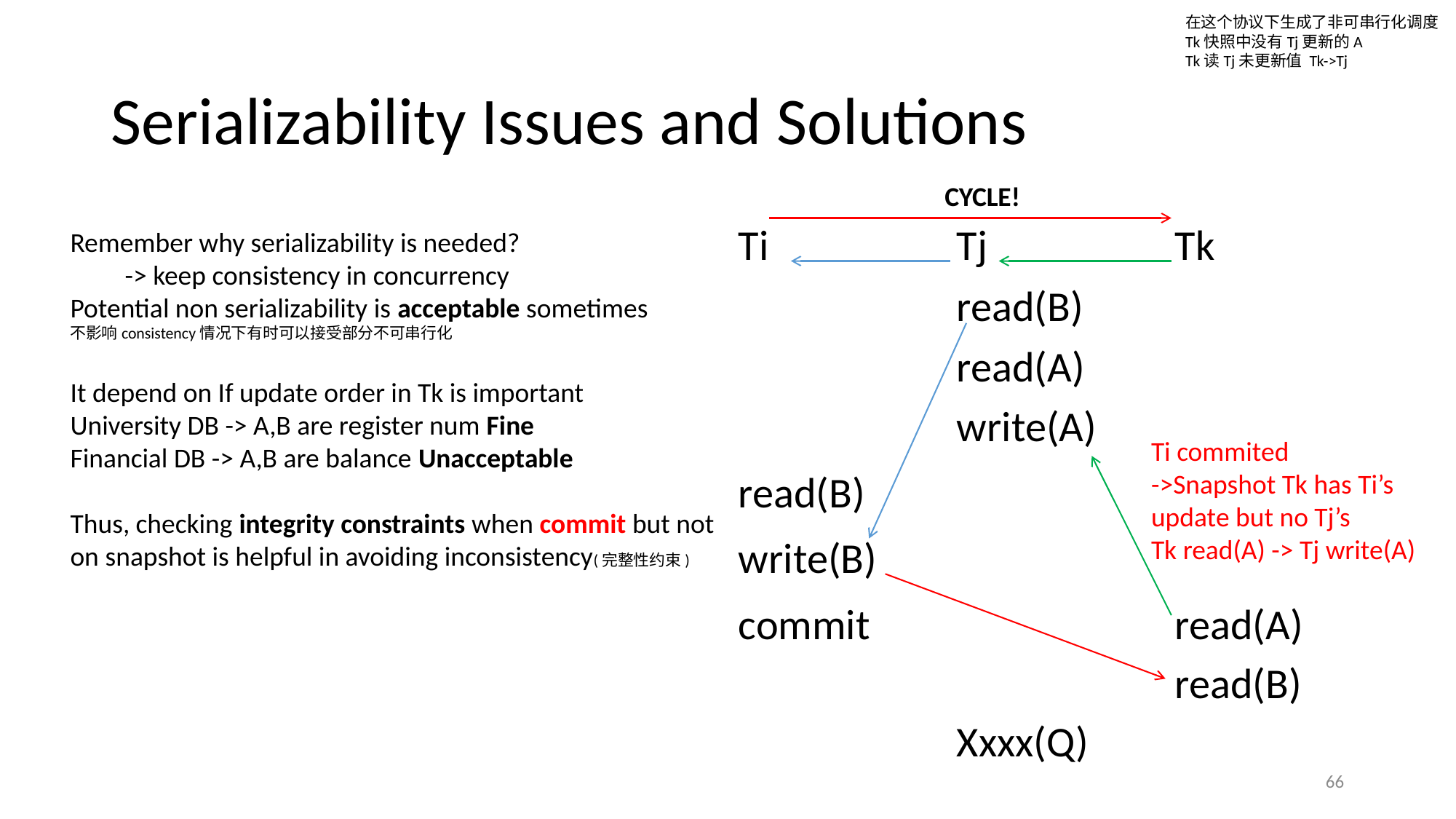

在这个协议下生成了非可串行化调度
Tk快照中没有Tj更新的A
Tk读Tj未更新值 Tk->Tj
# Serializability Issues and Solutions
CYCLE!
Ti		Tj		Tk
		read(B)
		read(A)
write(A)
read(B)
write(B)
commit			read(A)
read(B)
Xxxx(Q)
Remember why serializability is needed?
-> keep consistency in concurrency
Potential non serializability is acceptable sometimes
不影响consistency情况下有时可以接受部分不可串行化

It depend on If update order in Tk is important
University DB -> A,B are register num Fine
Financial DB -> A,B are balance Unacceptable

Thus, checking integrity constraints when commit but not on snapshot is helpful in avoiding inconsistency(完整性约束)
Ti commited
->Snapshot Tk has Ti’s update but no Tj’s
Tk read(A) -> Tj write(A)
66